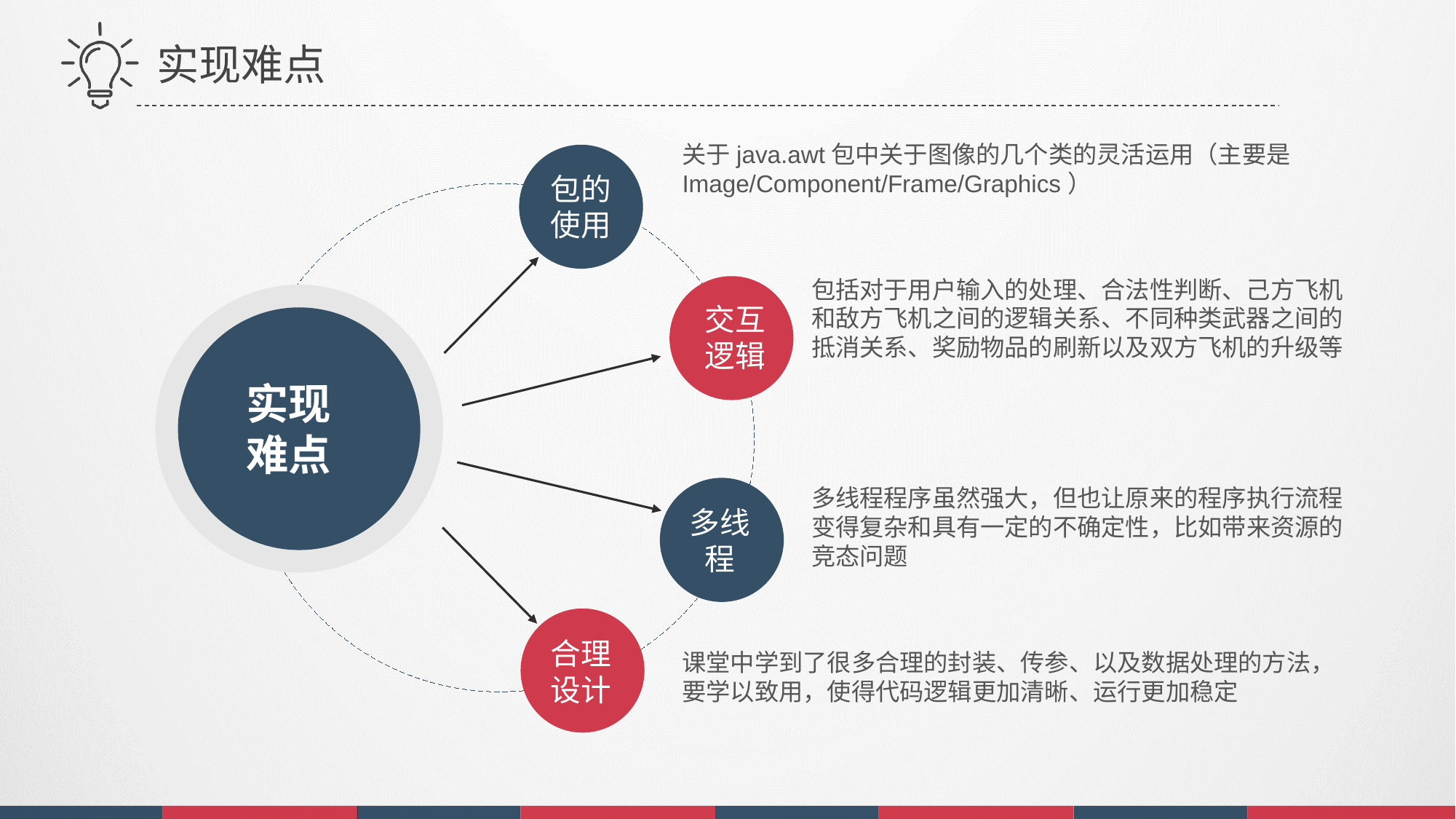

实现难点
关于java.awt包中关于图像的几个类的灵活运用（主要是Image/Component/Frame/Graphics）

包的使用

包括对于用户输入的处理、合法性判断、己方飞机和敌方飞机之间的逻辑关系、不同种类武器之间的抵消关系、奖励物品的刷新以及双方飞机的升级等

交互逻辑

实现难点

多线程程序虽然强大，但也让原来的程序执行流程变得复杂和具有一定的不确定性，比如带来资源的竞态问题

多线程

合理设计
课堂中学到了很多合理的封装、传参、以及数据处理的方法，要学以致用，使得代码逻辑更加清晰、运行更加稳定